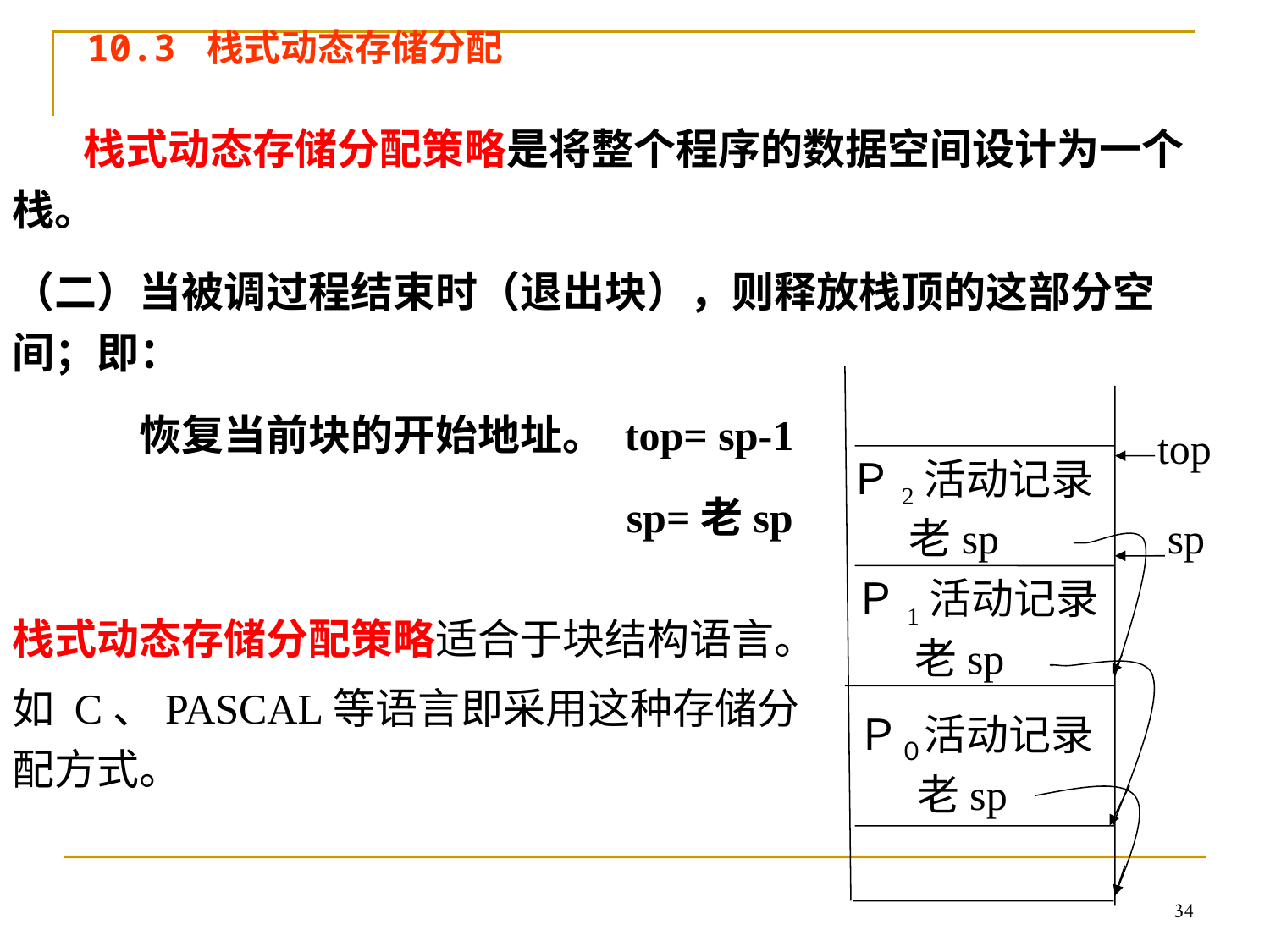

# 10.3 栈式动态存储分配
　　栈式动态存储分配策略是将整个程序的数据空间设计为一个栈。
（二）当被调过程结束时（退出块），则释放栈顶的这部分空间；即：
	恢复当前块的开始地址。 top= sp-1
                                                          sp=老sp

top
Ｐ2活动记录
老sp

sp

Ｐ1活动记录
老sp

栈式动态存储分配策略适合于块结构语言。
如 C、PASCAL等语言即采用这种存储分配方式。

Ｐ０活动记录
老sp

34